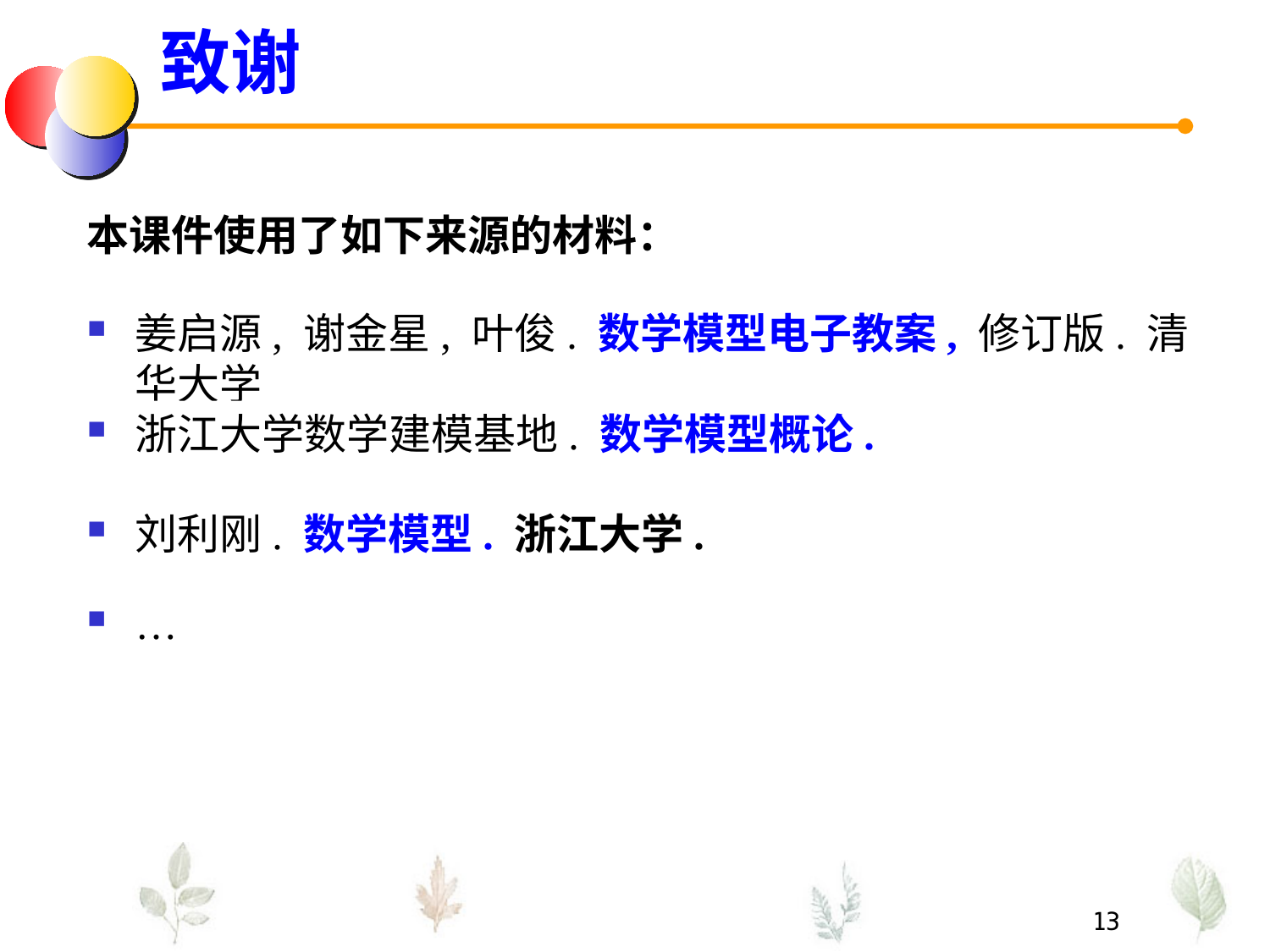

致谢

本课件使用了如下来源的材料：
姜启源, 谢金星, 叶俊. 数学模型电子教案, 修订版. 清华大学
浙江大学数学建模基地. 数学模型概论.
刘利刚. 数学模型. 浙江大学.
…
13